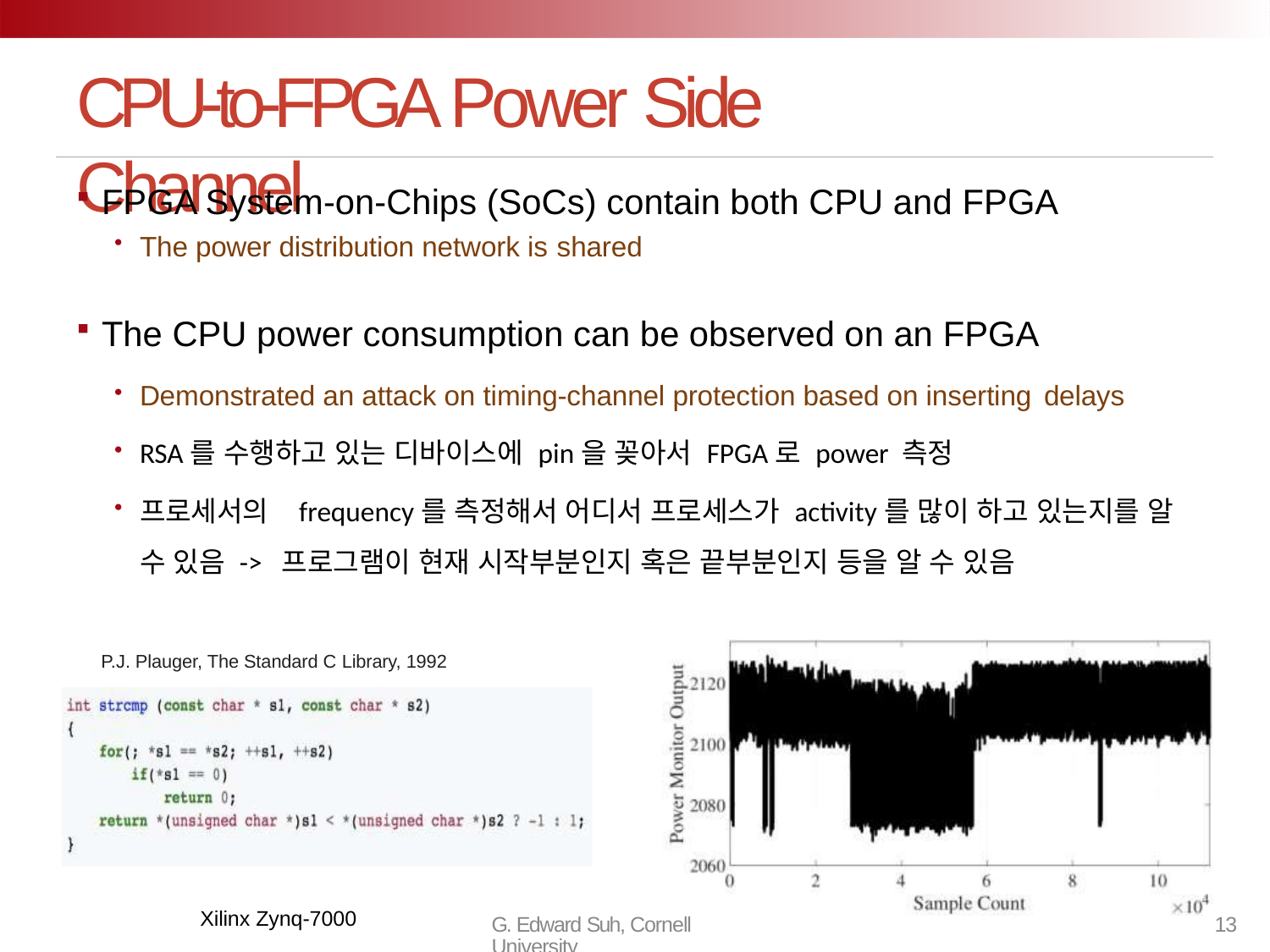

# CPU-to-FPGA Power Side Channel

FPGA System-on-Chips (SoCs) contain both CPU and FPGA
The power distribution network is shared

The CPU power consumption can be observed on an FPGA
Demonstrated an attack on timing-channel protection based on inserting delays
RSA를 수행하고 있는 디바이스에 pin을 꽂아서 FPGA로 power 측정
프로세서의   frequency를 측정해서 어디서 프로세스가 activity를 많이 하고 있는지를 알 수 있음 ->  프로그램이 현재 시작부분인지 혹은 끝부분인지 등을 알 수 있음

P.J. Plauger, The Standard C Library, 1992

Xilinx Zynq-7000
G. Edward Suh, Cornell University
13